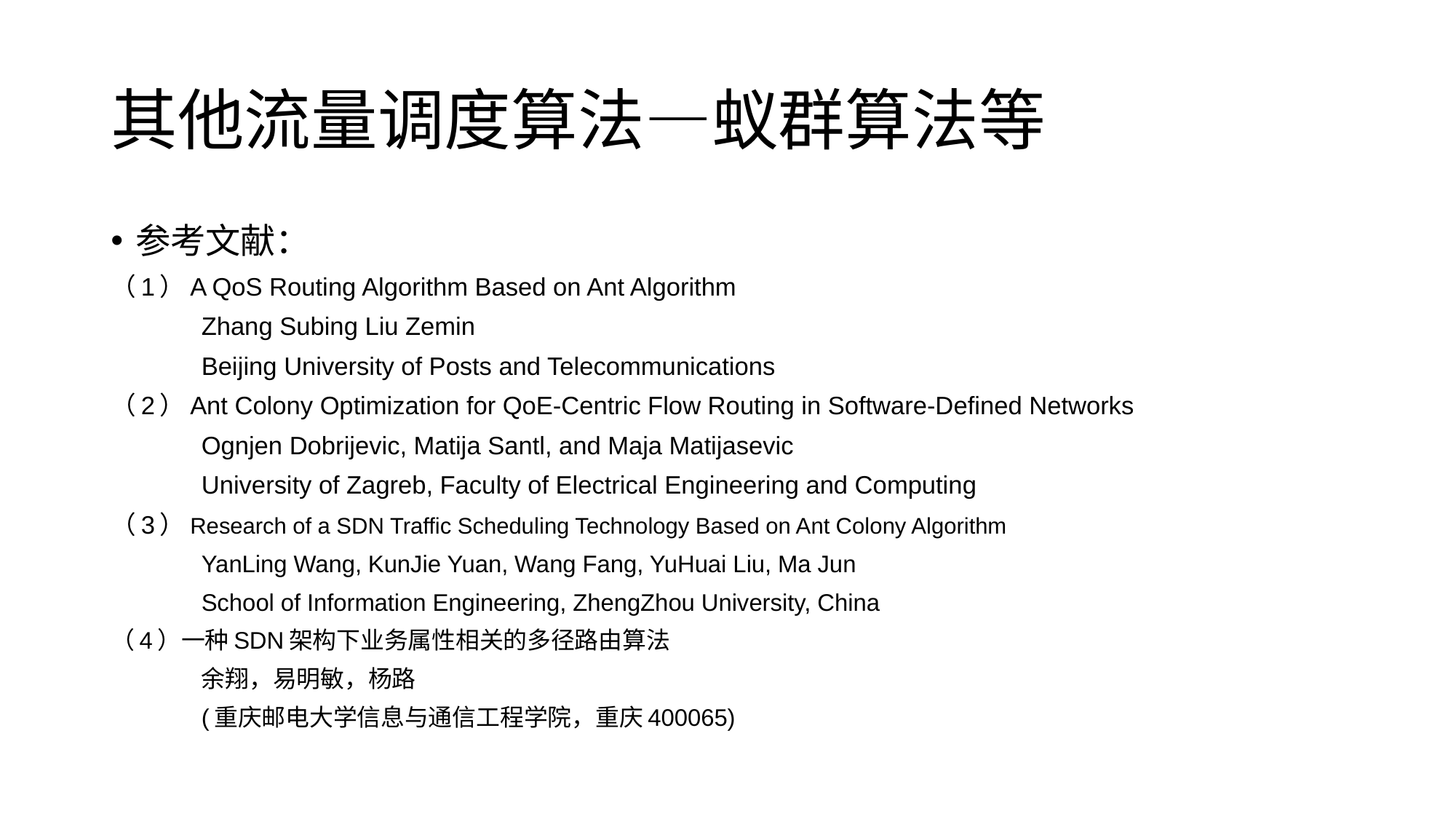

# 其他流量调度算法—蚁群算法等
参考文献：
（1）A QoS Routing Algorithm Based on Ant Algorithm
	Zhang Subing Liu Zemin
	Beijing University of Posts and Telecommunications
（2）Ant Colony Optimization for QoE-Centric Flow Routing in Software-Defined Networks
	Ognjen Dobrijevic, Matija Santl, and Maja Matijasevic
	University of Zagreb, Faculty of Electrical Engineering and Computing
（3）Research of a SDN Traffic Scheduling Technology Based on Ant Colony Algorithm
	YanLing Wang, KunJie Yuan, Wang Fang, YuHuai Liu, Ma Jun
	School of Information Engineering, ZhengZhou University, China
（4）一种SDN架构下业务属性相关的多径路由算法
	余翔，易明敏，杨路
	(重庆邮电大学信息与通信工程学院，重庆400065)